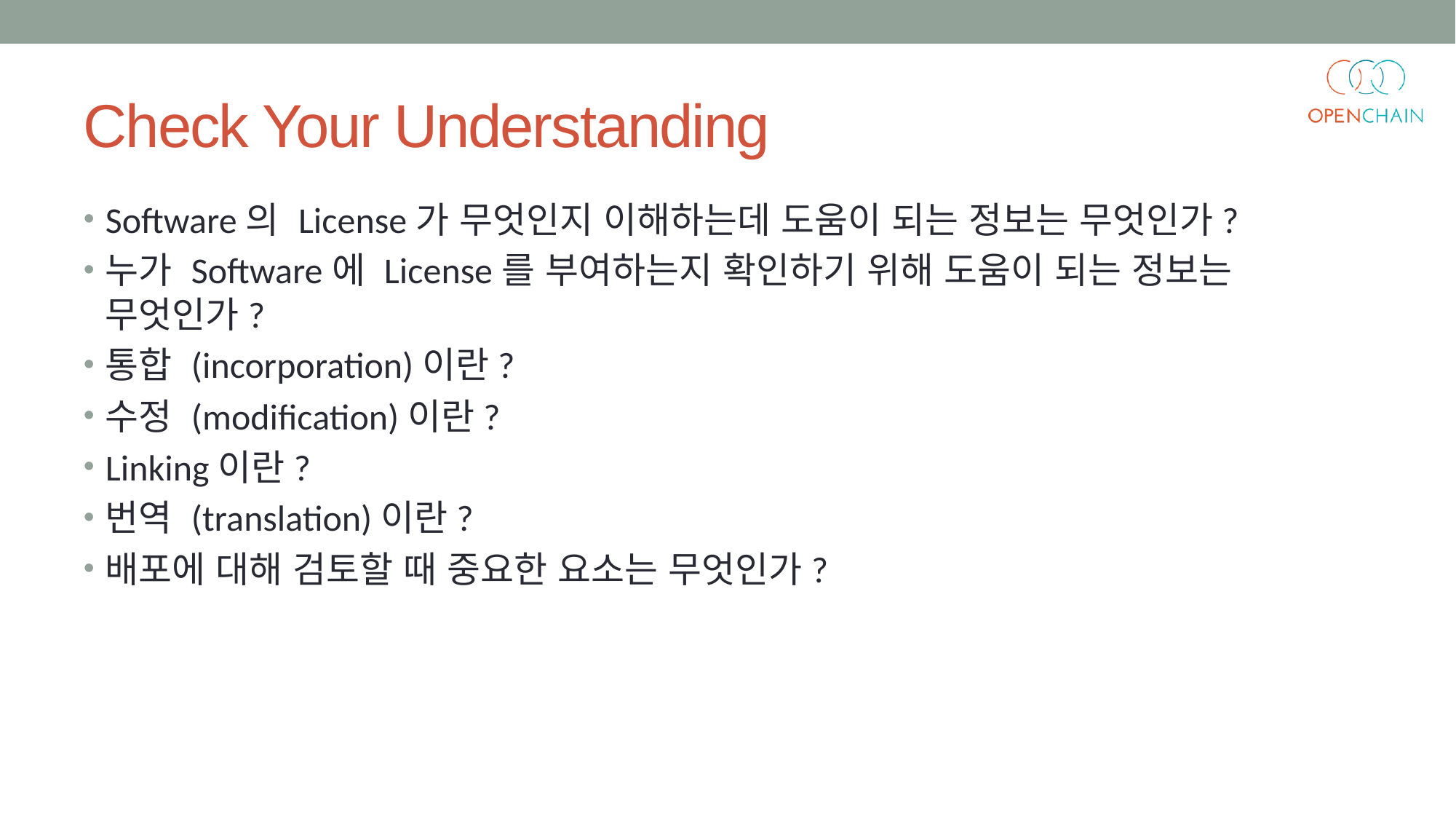

# Check Your Understanding
Software의 License가 무엇인지 이해하는데 도움이 되는 정보는 무엇인가?
누가 Software에 License를 부여하는지 확인하기 위해 도움이 되는 정보는 무엇인가?
통합 (incorporation)이란?
수정 (modification)이란?
Linking이란?
번역 (translation)이란?
배포에 대해 검토할 때 중요한 요소는 무엇인가?